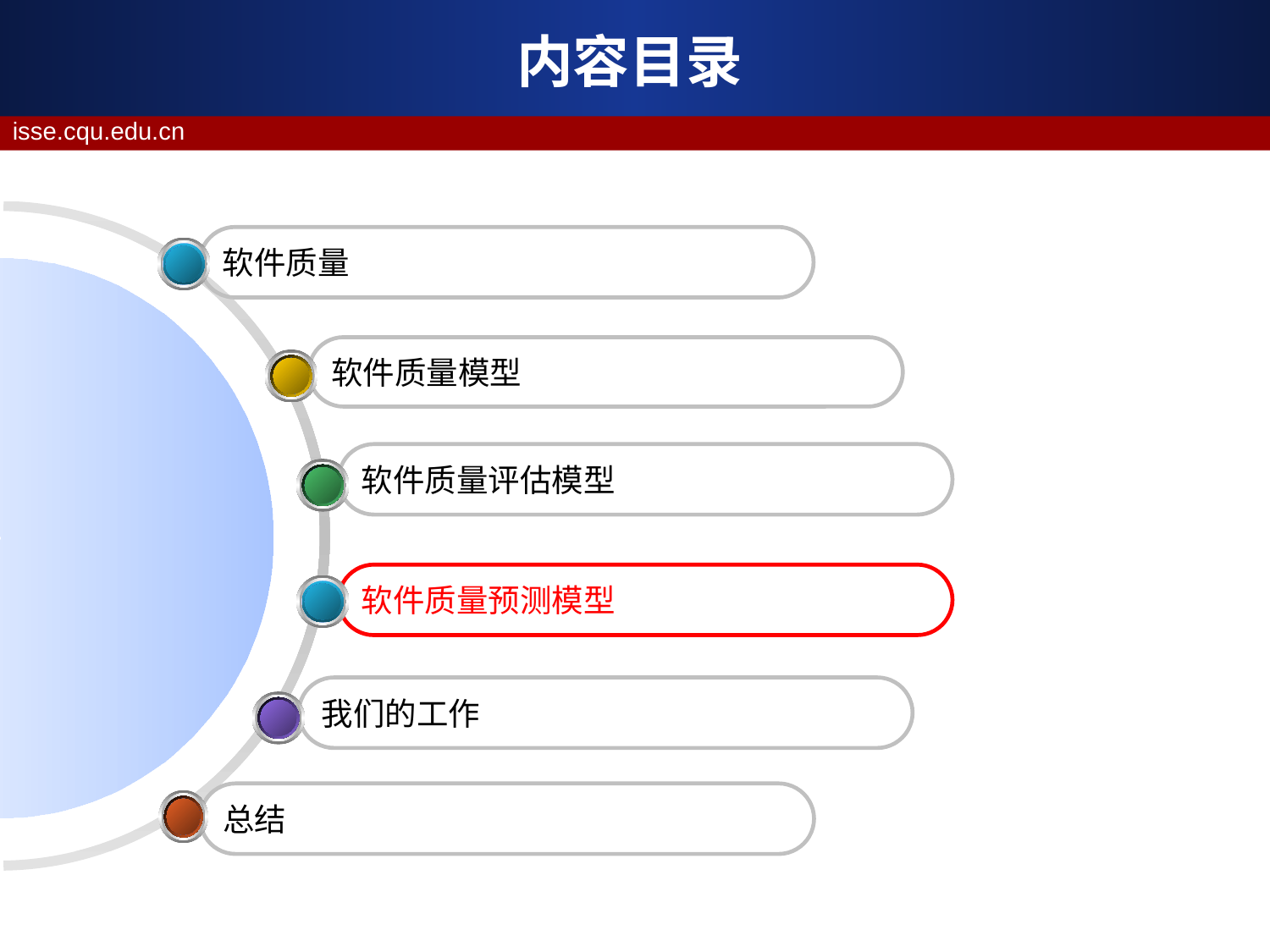

# 内容目录

软件质量

软件质量模型

软件质量评估模型

软件质量预测模型

我们的工作

总结